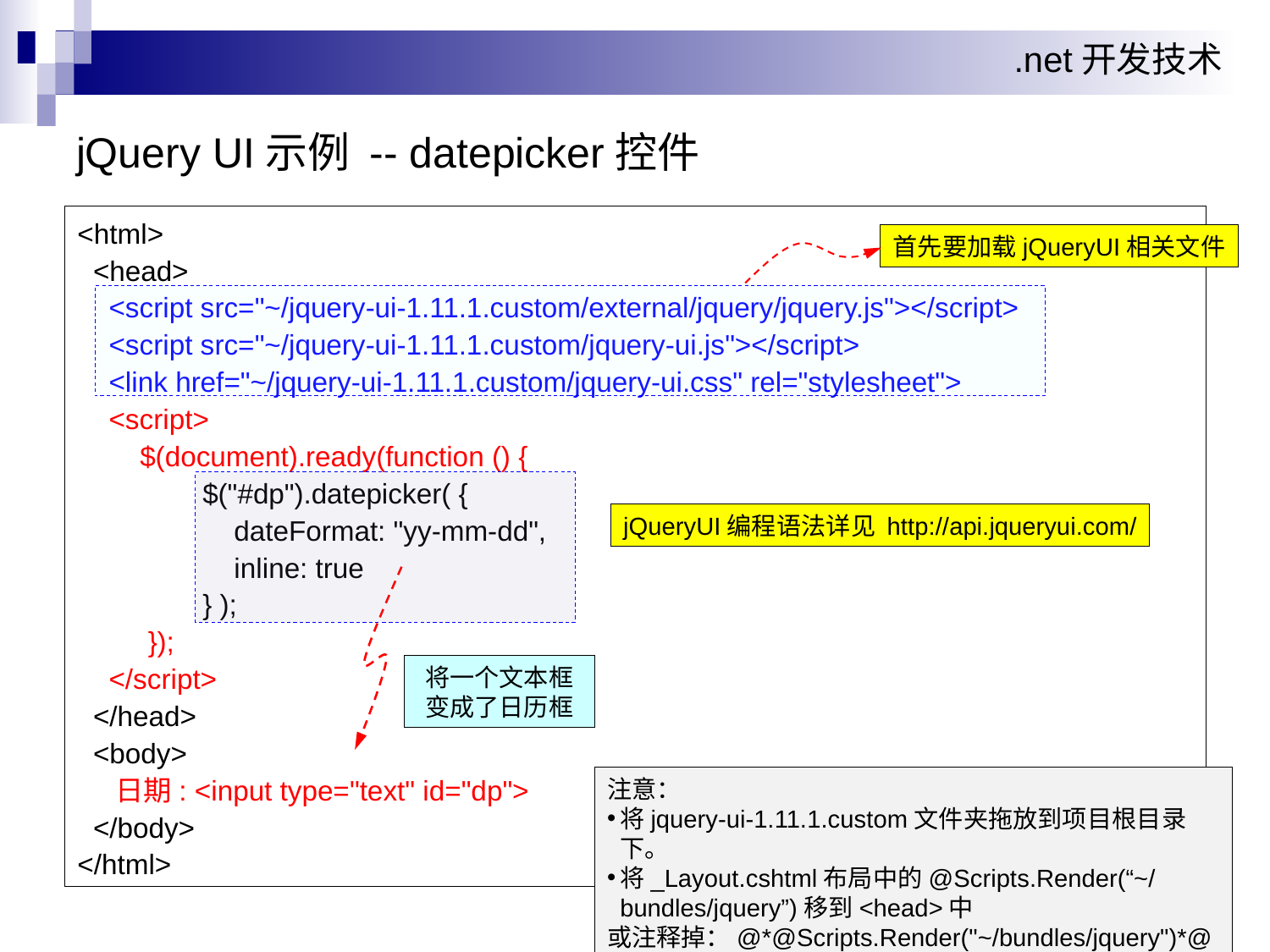

# jQuery UI示例 -- datepicker控件
<html>
  <head>
    <script src="~/jquery-ui-1.11.1.custom/external/jquery/jquery.js"></script>
    <script src="~/jquery-ui-1.11.1.custom/jquery-ui.js"></script>
    <link href="~/jquery-ui-1.11.1.custom/jquery-ui.css" rel="stylesheet">
    <script>
        $(document).ready(function () {
                $("#dp").datepicker( {
                    dateFormat: "yy-mm-dd",
                    inline: true
                } );
         });
    </script>
  </head>
  <body>
     日期: <input type="text" id="dp">
  </body>
</html>
首先要加载jQueryUI相关文件

jQueryUI编程语法详见 http://api.jqueryui.com/

将一个文本框变成了日历框
注意：
将jquery-ui-1.11.1.custom文件夹拖放到项目根目录下。
将_Layout.cshtml布局中的@Scripts.Render(“~/bundles/jquery”)移到<head>中
或注释掉：@*@Scripts.Render("~/bundles/jquery")*@